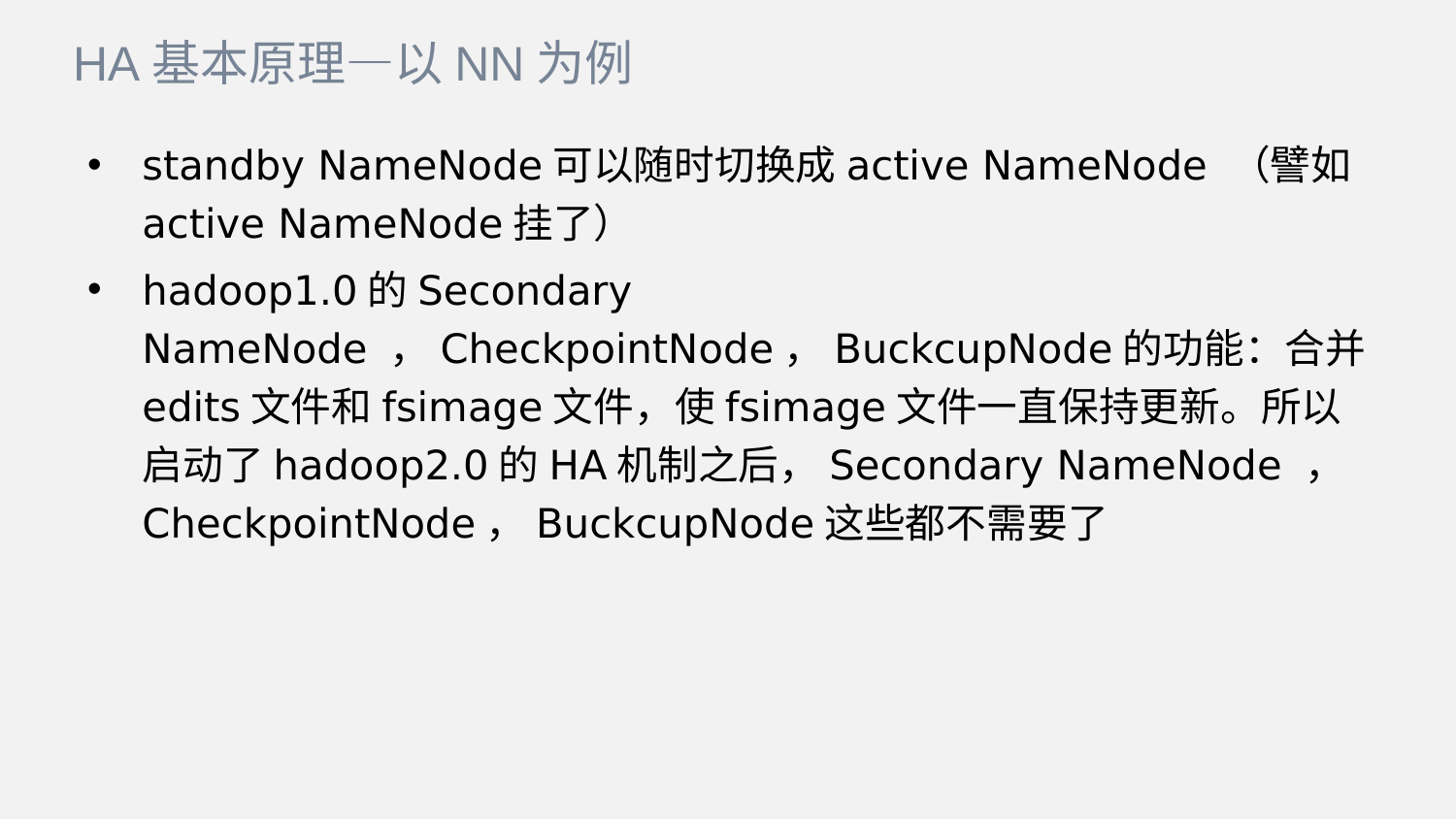

HA基本原理—以NN为例
standby NameNode可以随时切换成active NameNode （譬如active NameNode挂了）
hadoop1.0的Secondary NameNode ，CheckpointNode，BuckcupNode的功能：合并edits文件和fsimage文件，使fsimage文件一直保持更新。所以启动了hadoop2.0的HA机制之后，Secondary NameNode ，CheckpointNode，BuckcupNode这些都不需要了